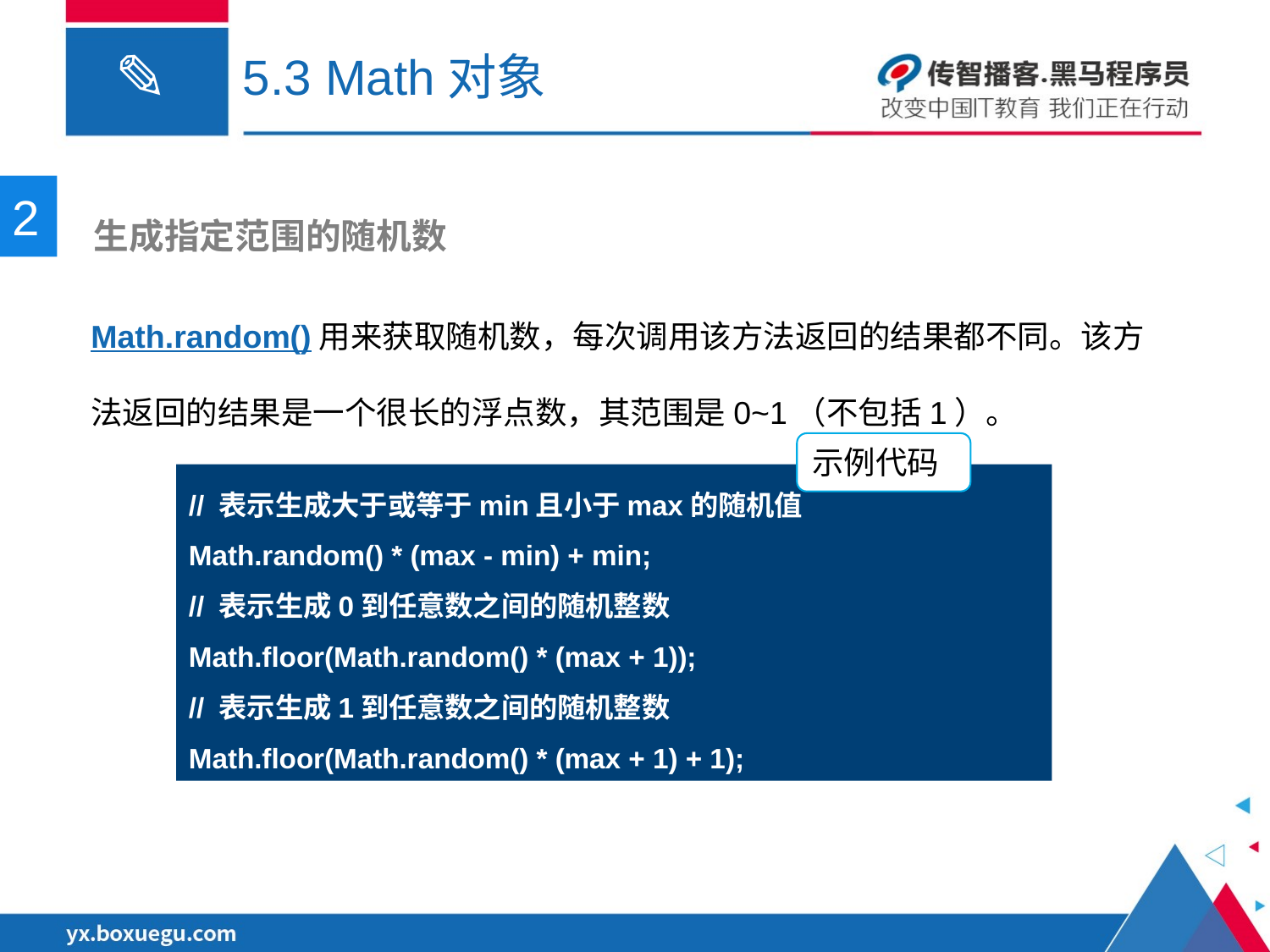

# 5.3 Math对象

2
  生成指定范围的随机数
Math.random()用来获取随机数，每次调用该方法返回的结果都不同。该方法返回的结果是一个很长的浮点数，其范围是0~1（不包括1）。
示例代码
// 表示生成大于或等于min且小于max的随机值
Math.random() * (max - min) + min;
// 表示生成0到任意数之间的随机整数
Math.floor(Math.random() * (max + 1));
// 表示生成1到任意数之间的随机整数
Math.floor(Math.random() * (max + 1) + 1);